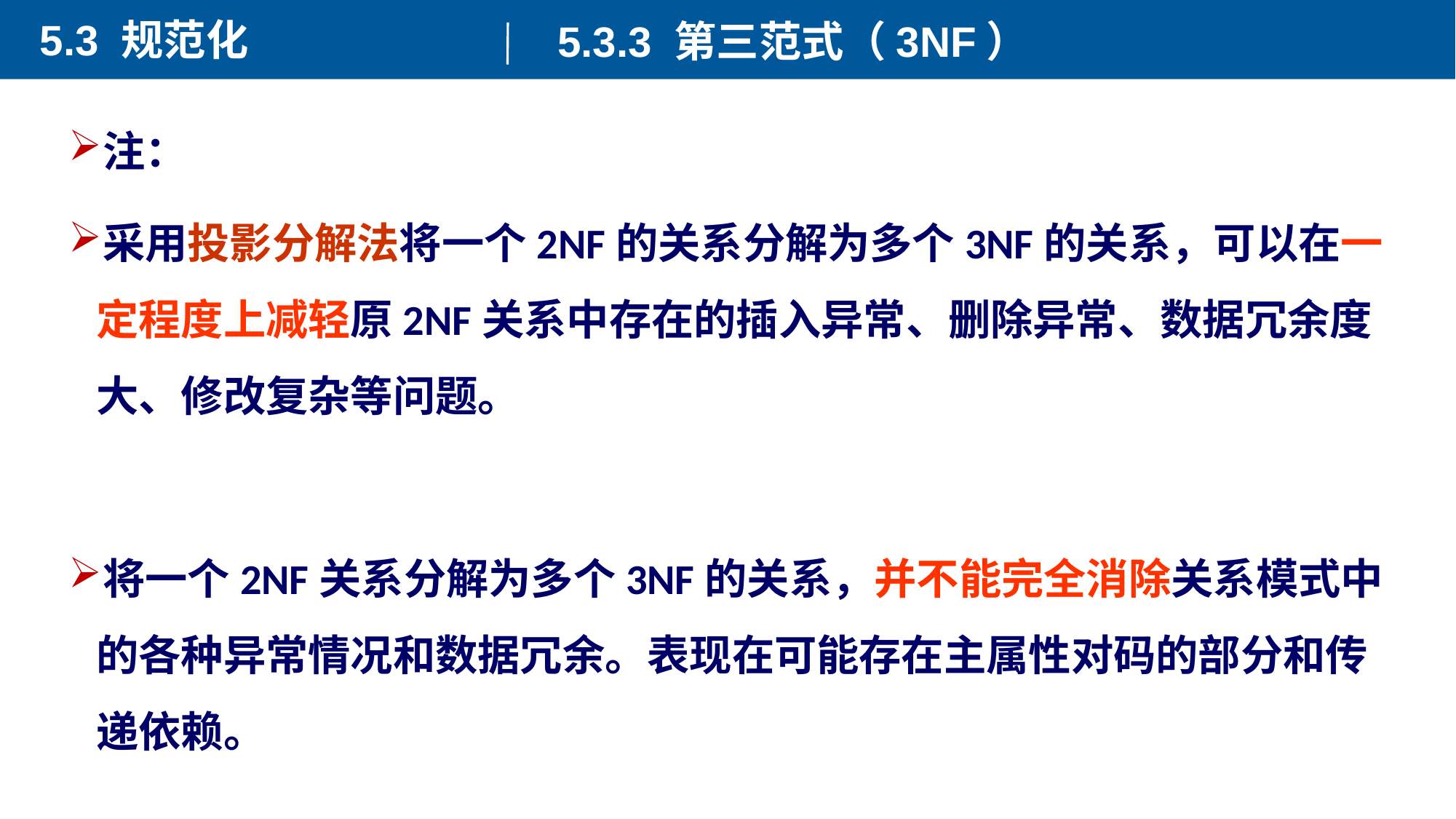

5.3 规范化
5.3.3 第三范式（3NF）
注：
采用投影分解法将一个2NF的关系分解为多个3NF的关系，可以在一定程度上减轻原2NF关系中存在的插入异常、删除异常、数据冗余度大、修改复杂等问题。

将一个2NF关系分解为多个3NF的关系，并不能完全消除关系模式中的各种异常情况和数据冗余。表现在可能存在主属性对码的部分和传递依赖。